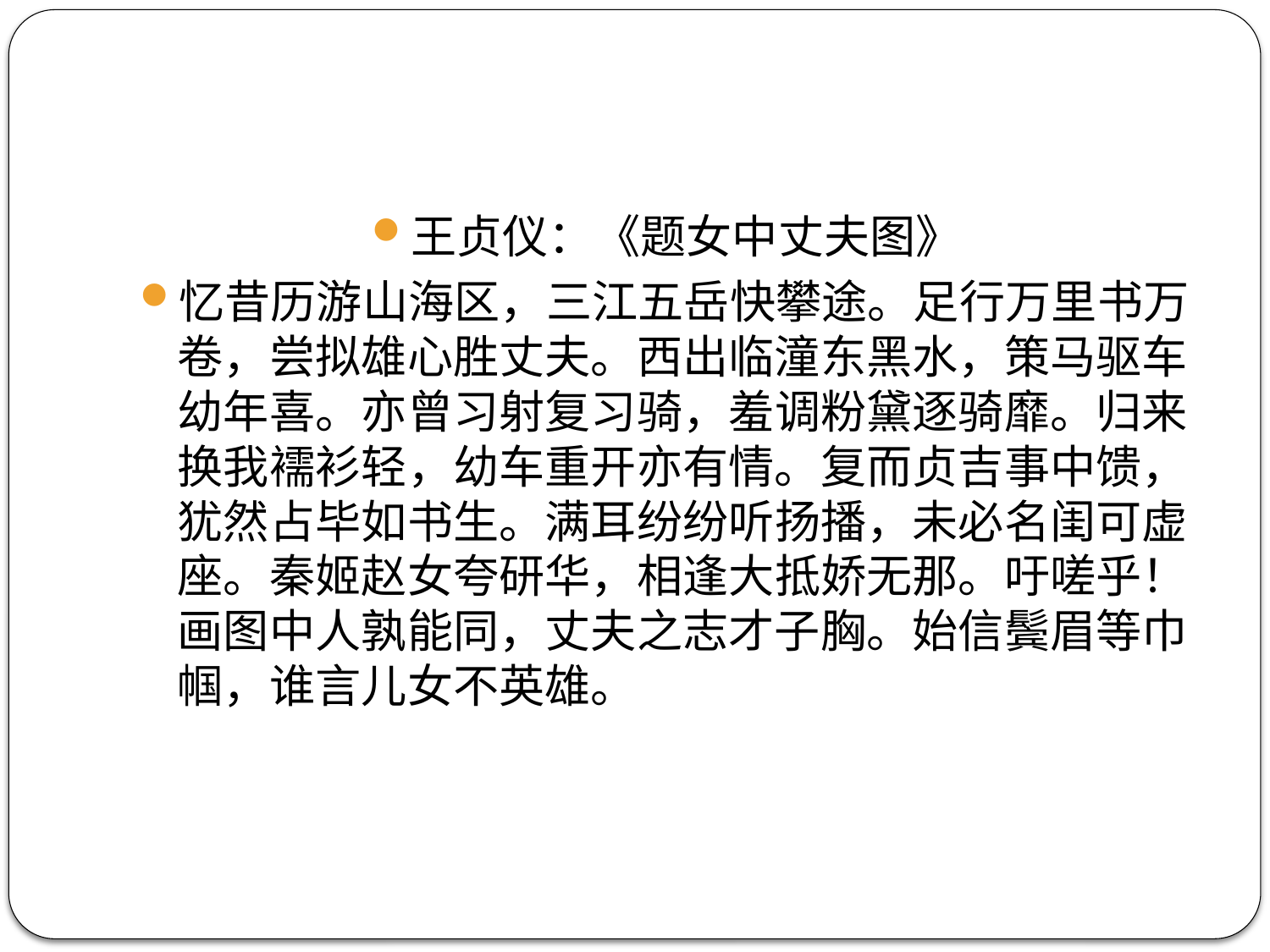

#
王贞仪：《题女中丈夫图》
忆昔历游山海区，三江五岳快攀途。足行万里书万卷，尝拟雄心胜丈夫。西出临潼东黑水，策马驱车幼年喜。亦曾习射复习骑，羞调粉黛逐骑靡。归来换我襦衫轻，幼车重开亦有情。复而贞吉事中馈，犹然占毕如书生。满耳纷纷听扬播，未必名闺可虚座。秦姬赵女夸研华，相逢大抵娇无那。吁嗟乎！画图中人孰能同，丈夫之志才子胸。始信鬓眉等巾帼，谁言儿女不英雄。